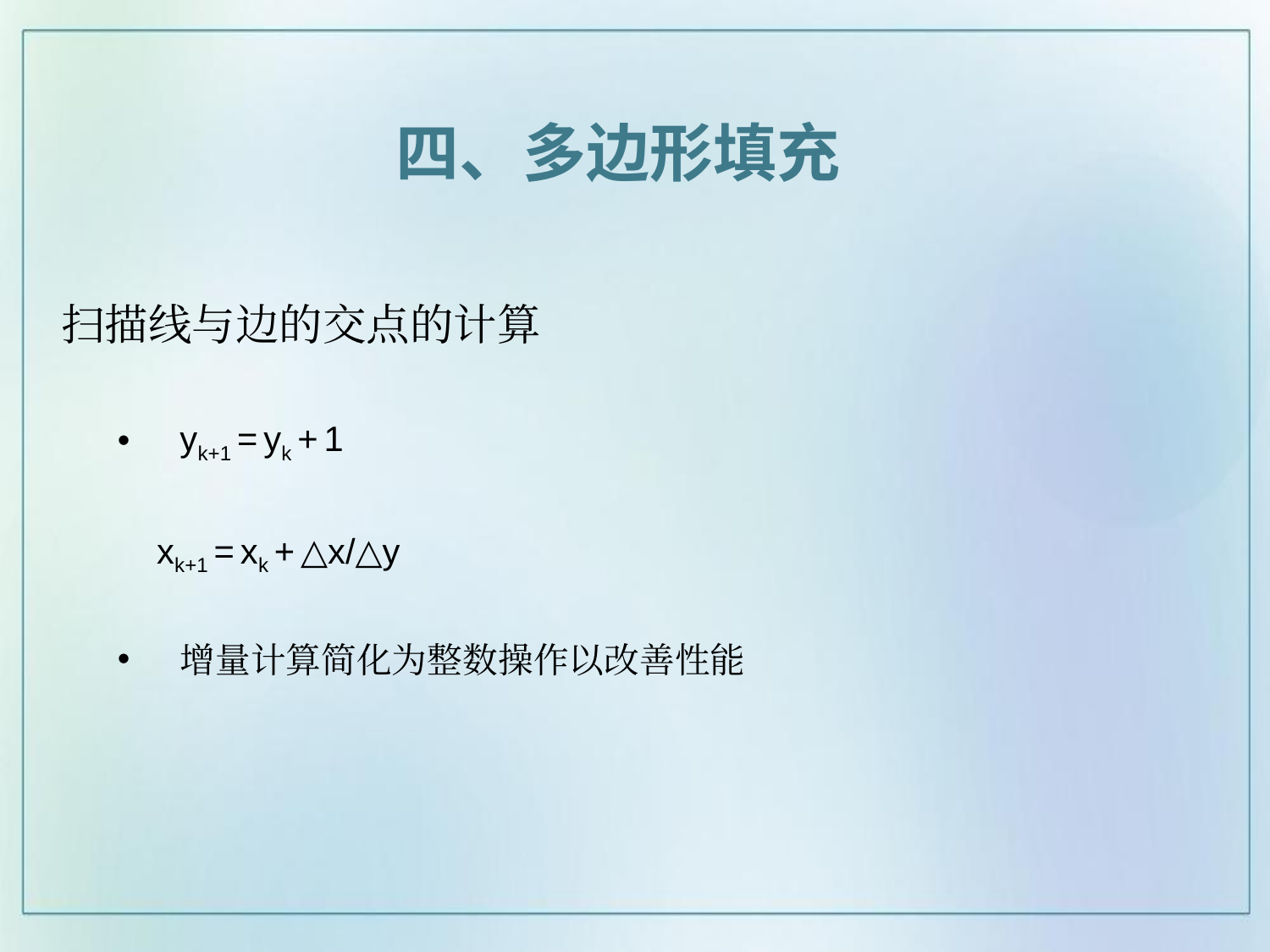

四、多边形填充
# 扫描线与边的交点的计算
yk+1 = yk + 1
    xk+1 = xk + △x/△y
增量计算简化为整数操作以改善性能